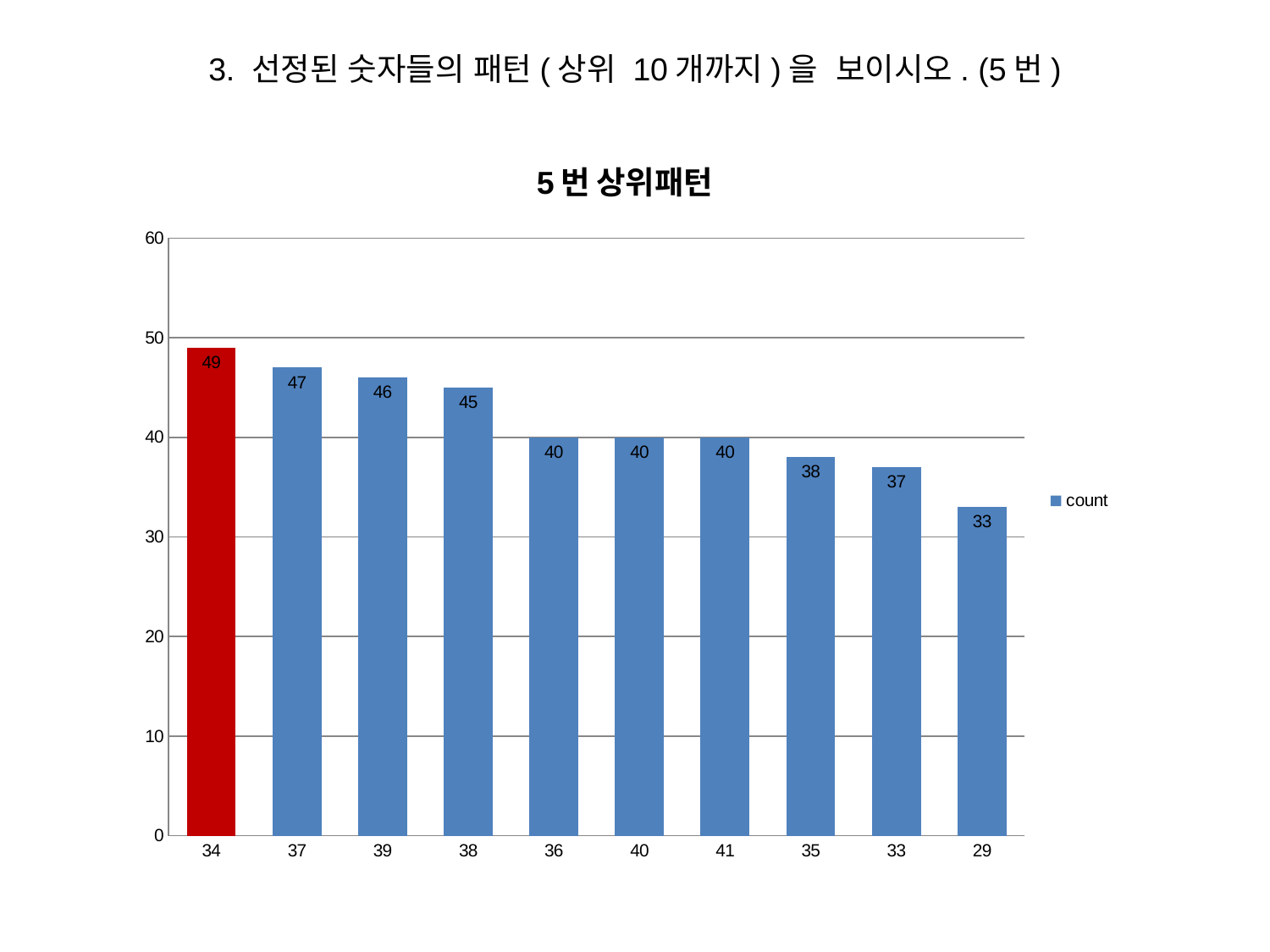

3. 선정된 숫자들의 패턴(상위 10개까지)을  보이시오. (5번)

### Chart: 5번 상위패턴

| Category | count |
|---|---|
| 34 | 49.0 |
| 37 | 47.0 |
| 39 | 46.0 |
| 38 | 45.0 |
| 36 | 40.0 |
| 40 | 40.0 |
| 41 | 40.0 |
| 35 | 38.0 |
| 33 | 37.0 |
| 29 | 33.0 |